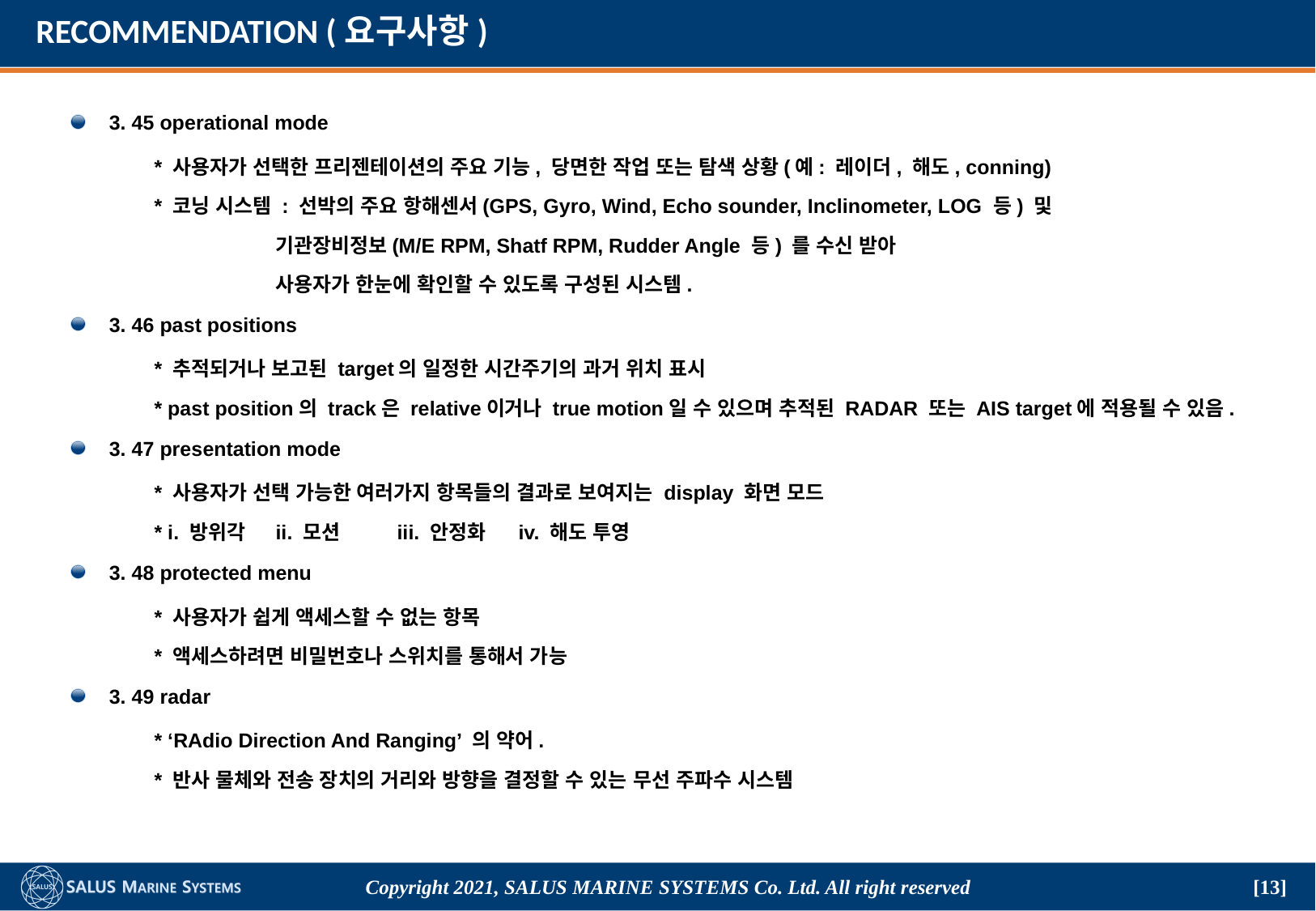

# RECOMMENDATION (요구사항)
3. 45 operational mode
	* 사용자가 선택한 프리젠테이션의 주요 기능, 당면한 작업 또는 탐색 상황(예: 레이더, 해도, conning)
	* 코닝 시스템 : 선박의 주요 항해센서(GPS, Gyro, Wind, Echo sounder, Inclinometer, LOG 등) 및
		기관장비정보(M/E RPM, Shatf RPM, Rudder Angle 등) 를 수신 받아
		사용자가 한눈에 확인할 수 있도록 구성된 시스템.
3. 46 past positions
	* 추적되거나 보고된 target의 일정한 시간주기의 과거 위치 표시
	* past position의 track은 relative이거나 true motion일 수 있으며 추적된 RADAR 또는 AIS target에 적용될 수 있음.
3. 47 presentation mode
	* 사용자가 선택 가능한 여러가지 항목들의 결과로 보여지는 display 화면 모드
	* i. 방위각  	ii. 모션 	iii. 안정화 	iv. 해도 투영
3. 48 protected menu
	* 사용자가 쉽게 액세스할 수 없는 항목
	* 액세스하려면 비밀번호나 스위치를 통해서 가능
3. 49 radar
	* ‘RAdio Direction And Ranging’ 의 약어.
	* 반사 물체와 전송 장치의 거리와 방향을 결정할 수 있는 무선 주파수 시스템

Copyright 2021, SALUS Marine Systems Co. Ltd. All right reserved
[13]